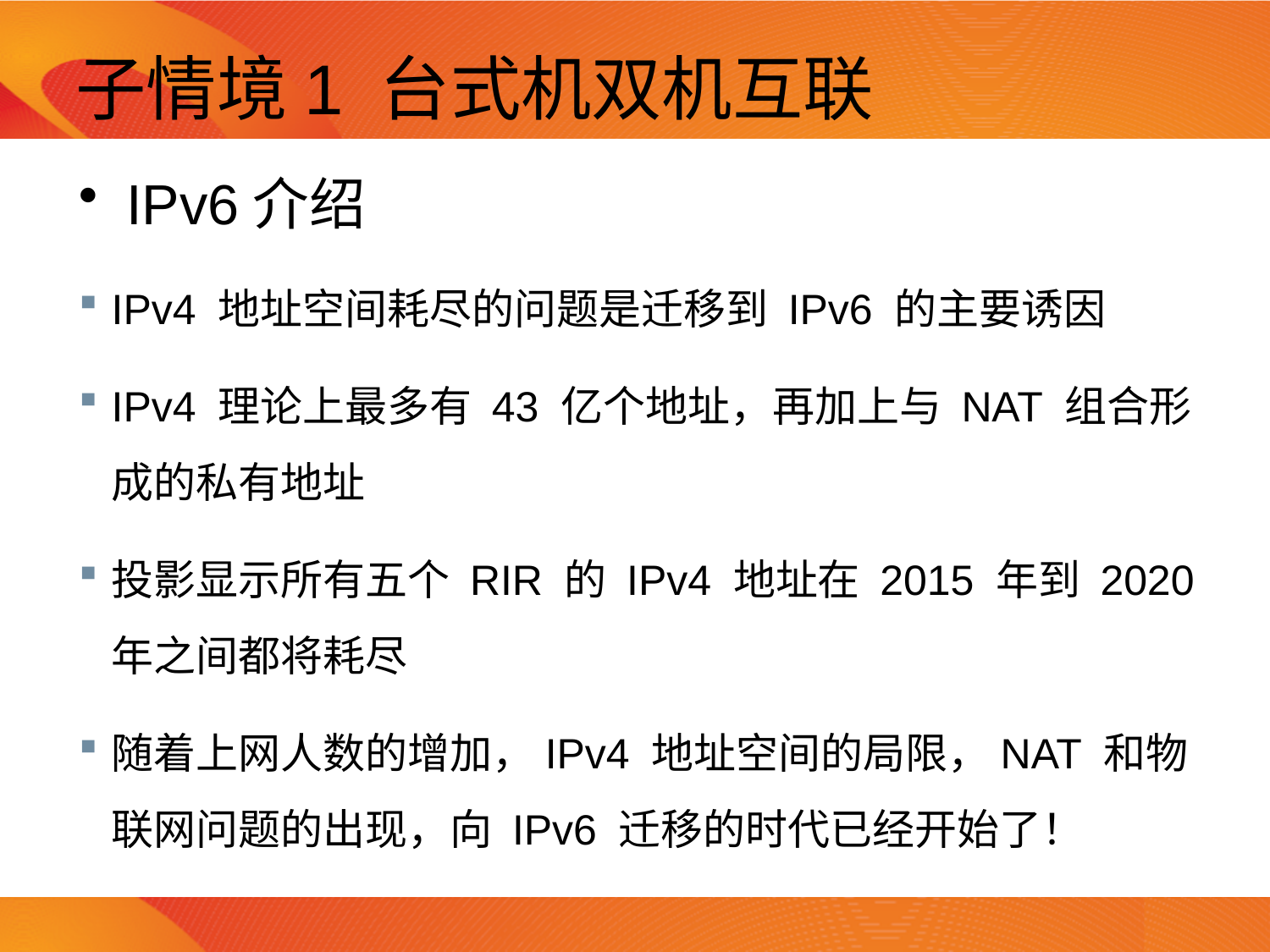

# 子情境1 台式机双机互联
IPv6介绍
IPv4 地址空间耗尽的问题是迁移到 IPv6 的主要诱因
IPv4 理论上最多有 43 亿个地址，再加上与 NAT 组合形成的私有地址
投影显示所有五个 RIR 的 IPv4 地址在 2015 年到 2020 年之间都将耗尽
随着上网人数的增加，IPv4 地址空间的局限，NAT 和物联网问题的出现，向 IPv6 迁移的时代已经开始了！